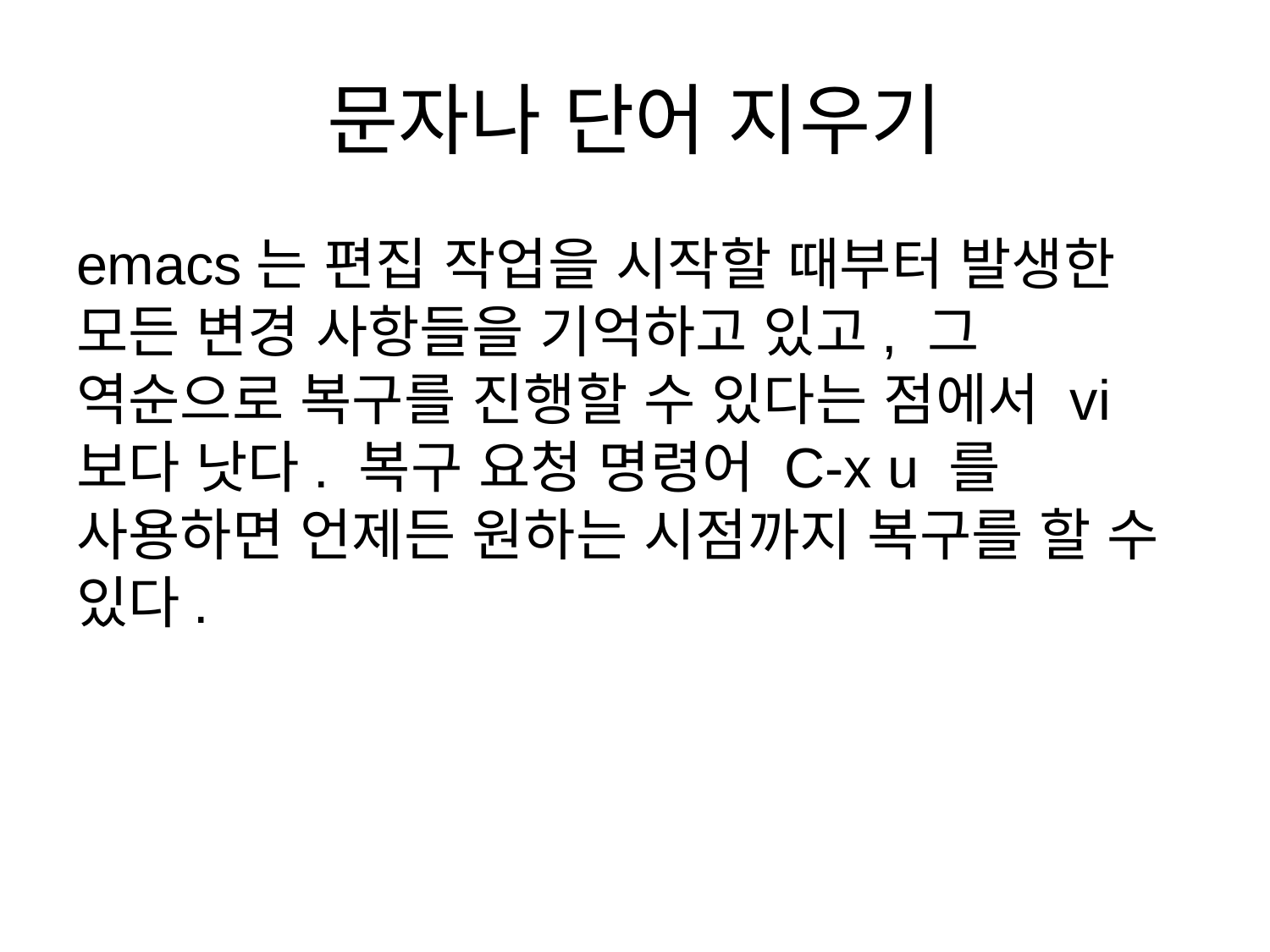

# 문자나 단어 지우기
emacs는 편집 작업을 시작할 때부터 발생한 모든 변경 사항들을 기억하고 있고, 그 역순으로 복구를 진행할 수 있다는 점에서 vi보다 낫다. 복구 요청 명령어 C-x u 를 사용하면 언제든 원하는 시점까지 복구를 할 수 있다.